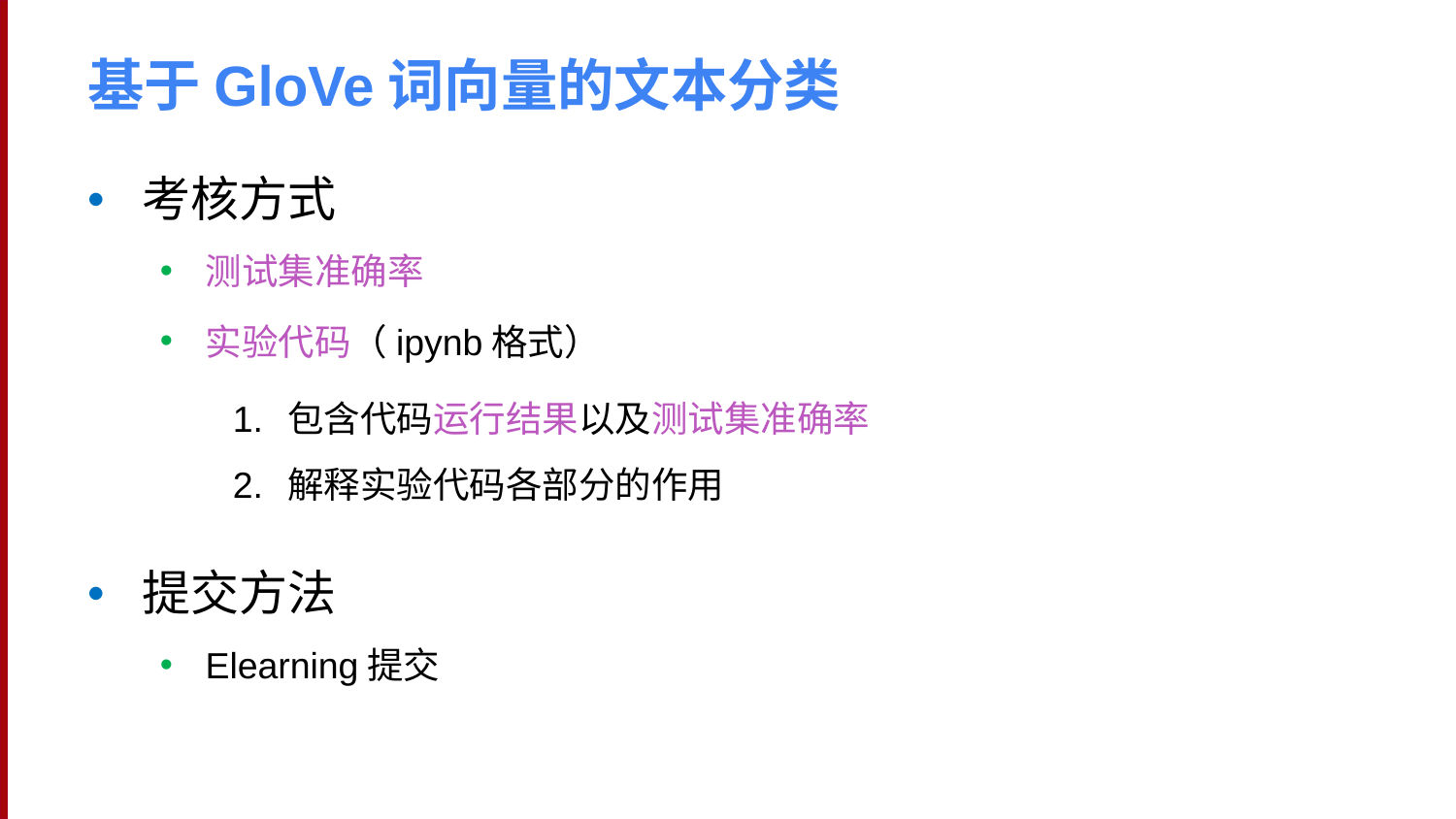

基于GloVe词向量的文本分类
考核方式

测试集准确率
实验代码（ipynb格式）
包含代码运行结果以及测试集准确率
解释实验代码各部分的作用
提交方法
Elearning提交